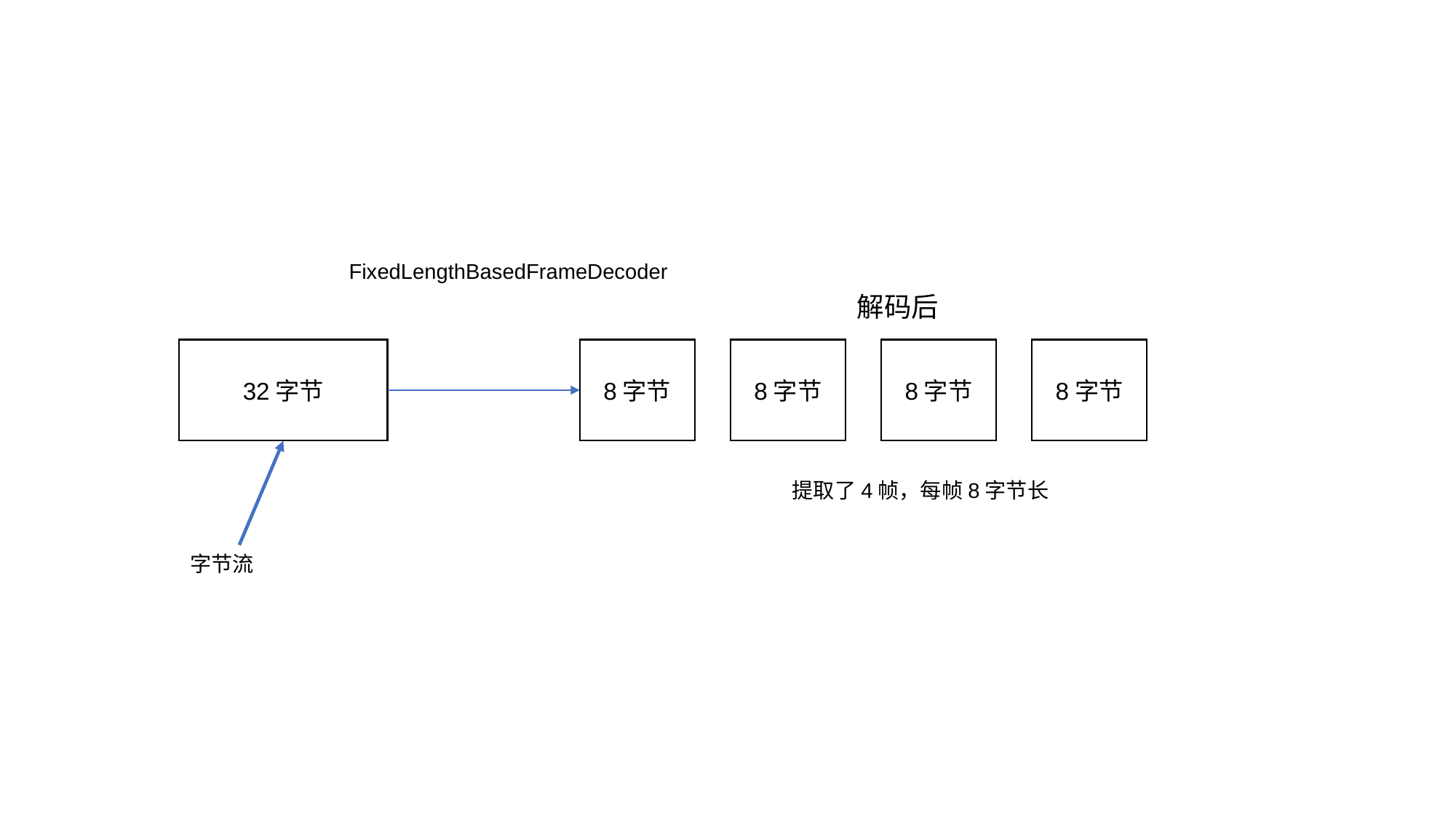

FixedLengthBasedFrameDecoder
解码后
32字节
8字节
8字节
8字节
8字节
提取了4帧，每帧8字节长
字节流